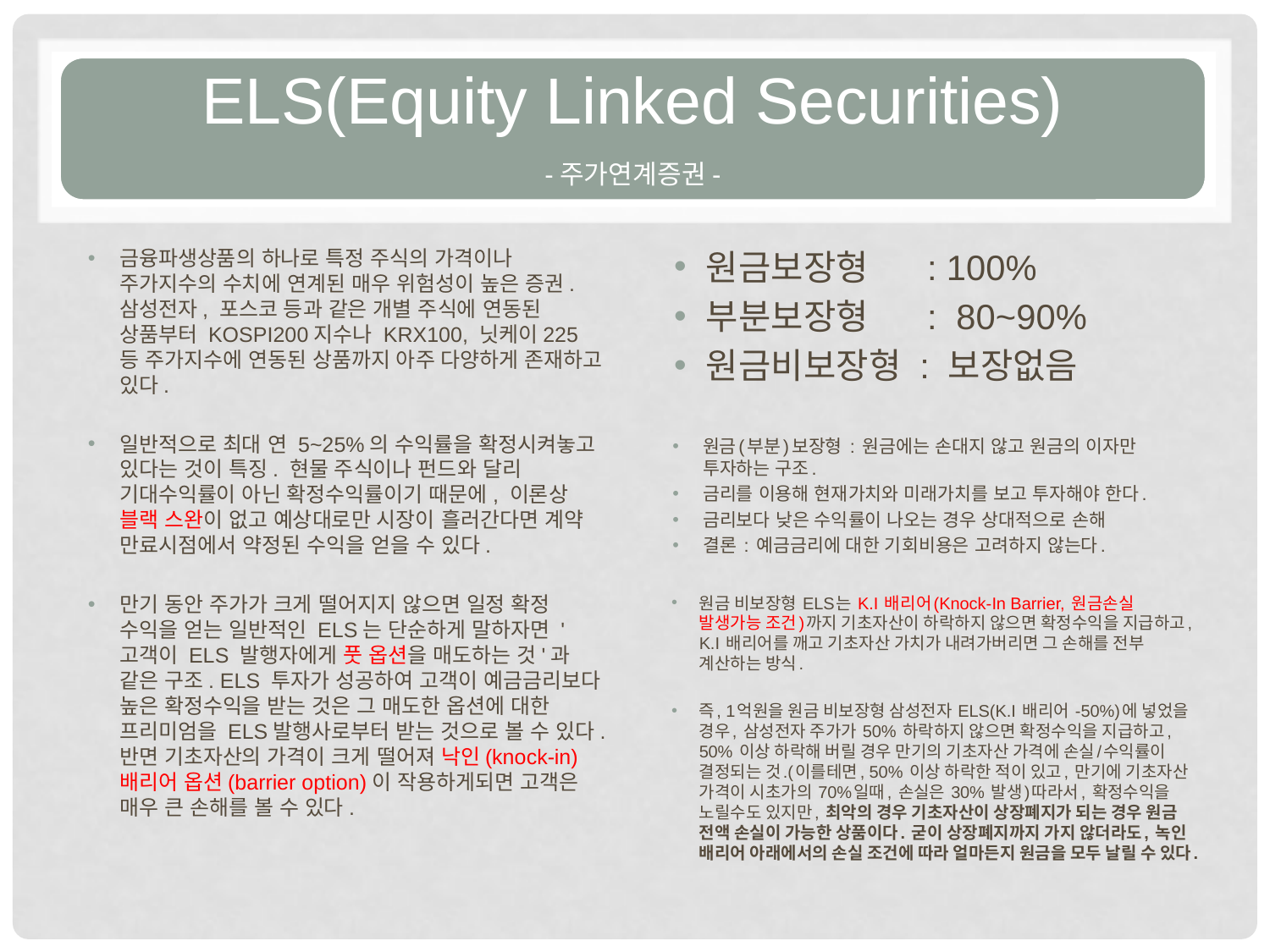

ELS(Equity Linked Securities)
-주가연계증권-
금융파생상품의 하나로 특정 주식의 가격이나 주가지수의 수치에 연계된 매우 위험성이 높은 증권. 삼성전자, 포스코 등과 같은 개별 주식에 연동된 상품부터 KOSPI200지수나 KRX100, 닛케이225 등 주가지수에 연동된 상품까지 아주 다양하게 존재하고 있다.

일반적으로 최대 연 5~25%의 수익률을 확정시켜놓고 있다는 것이 특징. 현물 주식이나 펀드와 달리 기대수익률이 아닌 확정수익률이기 때문에, 이론상 블랙 스완이 없고 예상대로만 시장이 흘러간다면 계약 만료시점에서 약정된 수익을 얻을 수 있다.

만기 동안 주가가 크게 떨어지지 않으면 일정 확정 수익을 얻는 일반적인 ELS는 단순하게 말하자면 '고객이 ELS 발행자에게 풋 옵션을 매도하는 것'과 같은 구조. ELS 투자가 성공하여 고객이 예금금리보다 높은 확정수익을 받는 것은 그 매도한 옵션에 대한 프리미엄을 ELS발행사로부터 받는 것으로 볼 수 있다. 반면 기초자산의 가격이 크게 떨어져 낙인(knock-in) 배리어 옵션(barrier option)이 작용하게되면 고객은 매우 큰 손해를 볼 수 있다.

원금보장형     : 100%
부분보장형     :  80~90%
원금비보장형 : 보장없음
원금(부분)보장형 : 원금에는 손대지 않고 원금의 이자만 투자하는 구조.
금리를 이용해 현재가치와 미래가치를 보고 투자해야 한다.
금리보다 낮은 수익률이 나오는 경우 상대적으로 손해
결론 : 예금금리에 대한 기회비용은 고려하지 않는다.
원금 비보장형 ELS는 K.I 배리어(Knock-In Barrier, 원금손실 발생가능 조건)까지 기초자산이 하락하지 않으면 확정수익을 지급하고, K.I 배리어를 깨고 기초자산 가치가 내려가버리면 그 손해를 전부 계산하는 방식.

즉, 1억원을 원금 비보장형 삼성전자 ELS(K.I 배리어 -50%)에 넣었을 경우, 삼성전자 주가가 50% 하락하지 않으면 확정수익을 지급하고, 50% 이상 하락해 버릴 경우 만기의 기초자산 가격에 손실/수익률이 결정되는 것.(이를테면, 50% 이상 하락한 적이 있고, 만기에 기초자산 가격이 시초가의 70%일때, 손실은 30% 발생)따라서, 확정수익을 노릴수도 있지만, 최악의 경우 기초자산이 상장폐지가 되는 경우 원금 전액 손실이 가능한 상품이다. 굳이 상장폐지까지 가지 않더라도, 녹인 배리어 아래에서의 손실 조건에 따라 얼마든지 원금을 모두 날릴 수 있다.